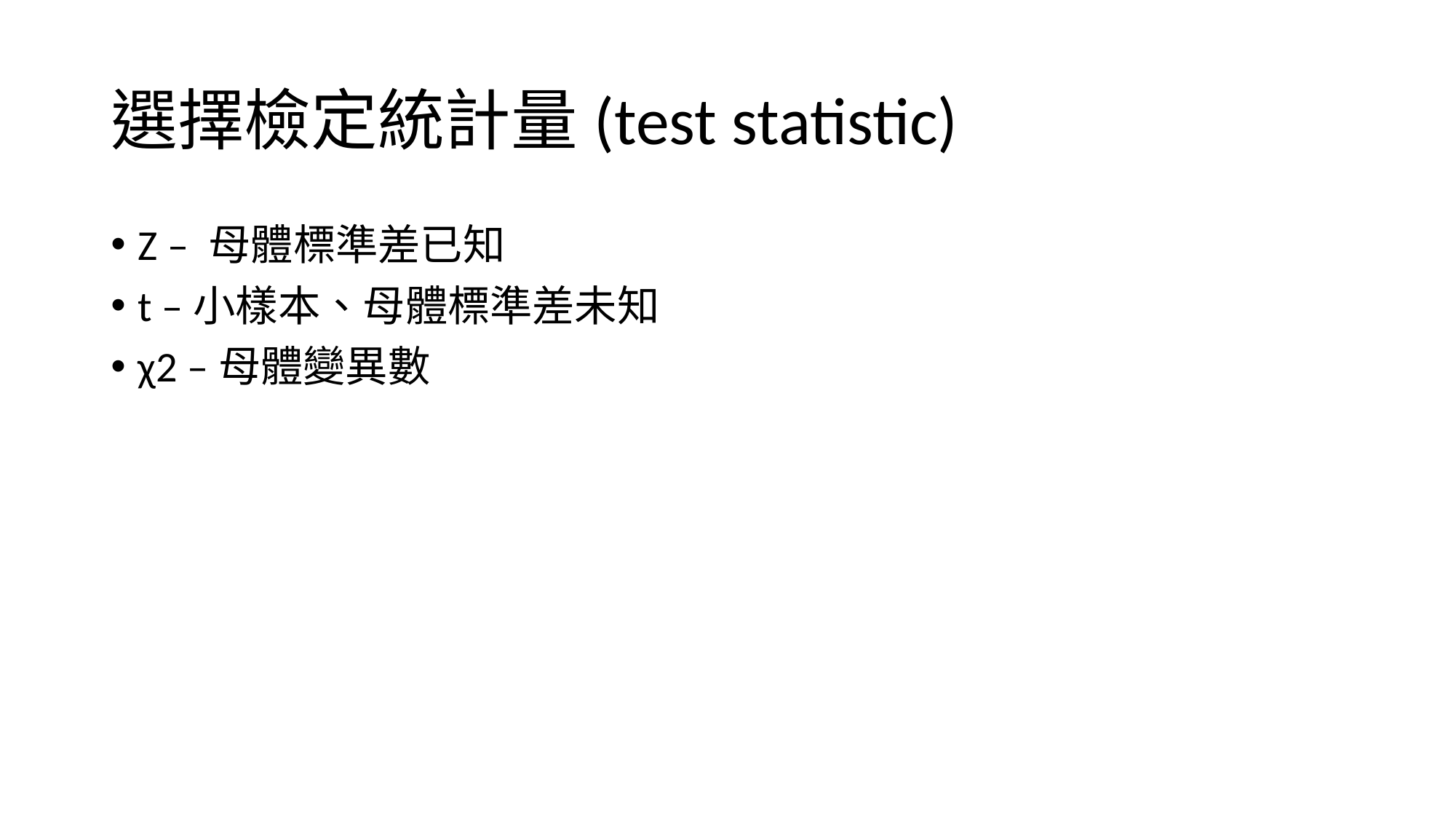

# 選擇檢定統計量(test statistic)
Z – 母體標準差已知
t –小樣本、母體標準差未知
χ2 –母體變異數